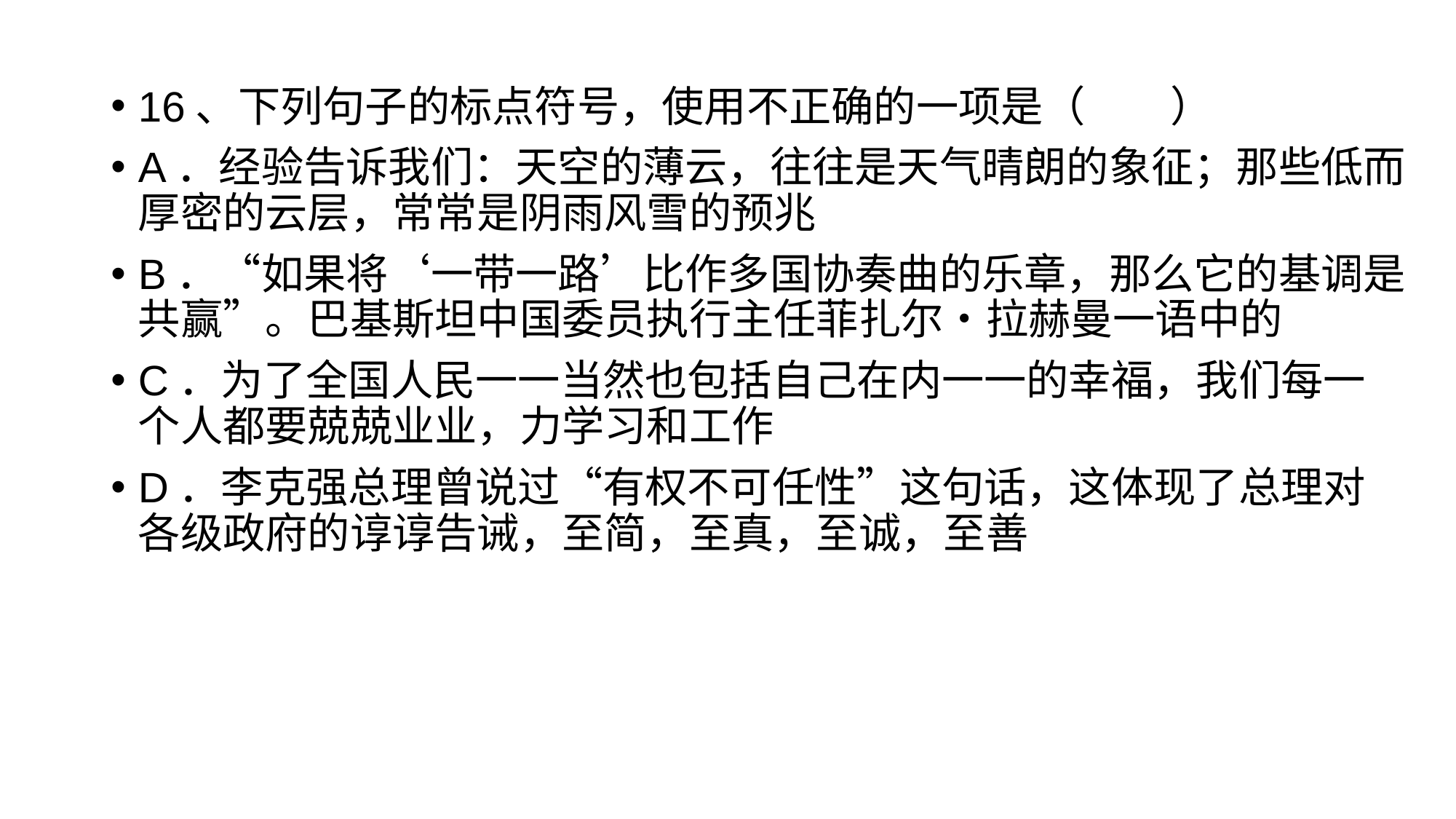

16、下列句子的标点符号，使用不正确的一项是（　　）
A．经验告诉我们：天空的薄云，往往是天气晴朗的象征；那些低而厚密的云层，常常是阴雨风雪的预兆
B．“如果将‘一带一路’比作多国协奏曲的乐章，那么它的基调是共赢”。巴基斯坦中国委员执行主任菲扎尔•拉赫曼一语中的
C．为了全国人民一一当然也包括自己在内一一的幸福，我们每一个人都要兢兢业业，力学习和工作
D．李克强总理曾说过“有权不可任性”这句话，这体现了总理对各级政府的谆谆告诫，至简，至真，至诚，至善